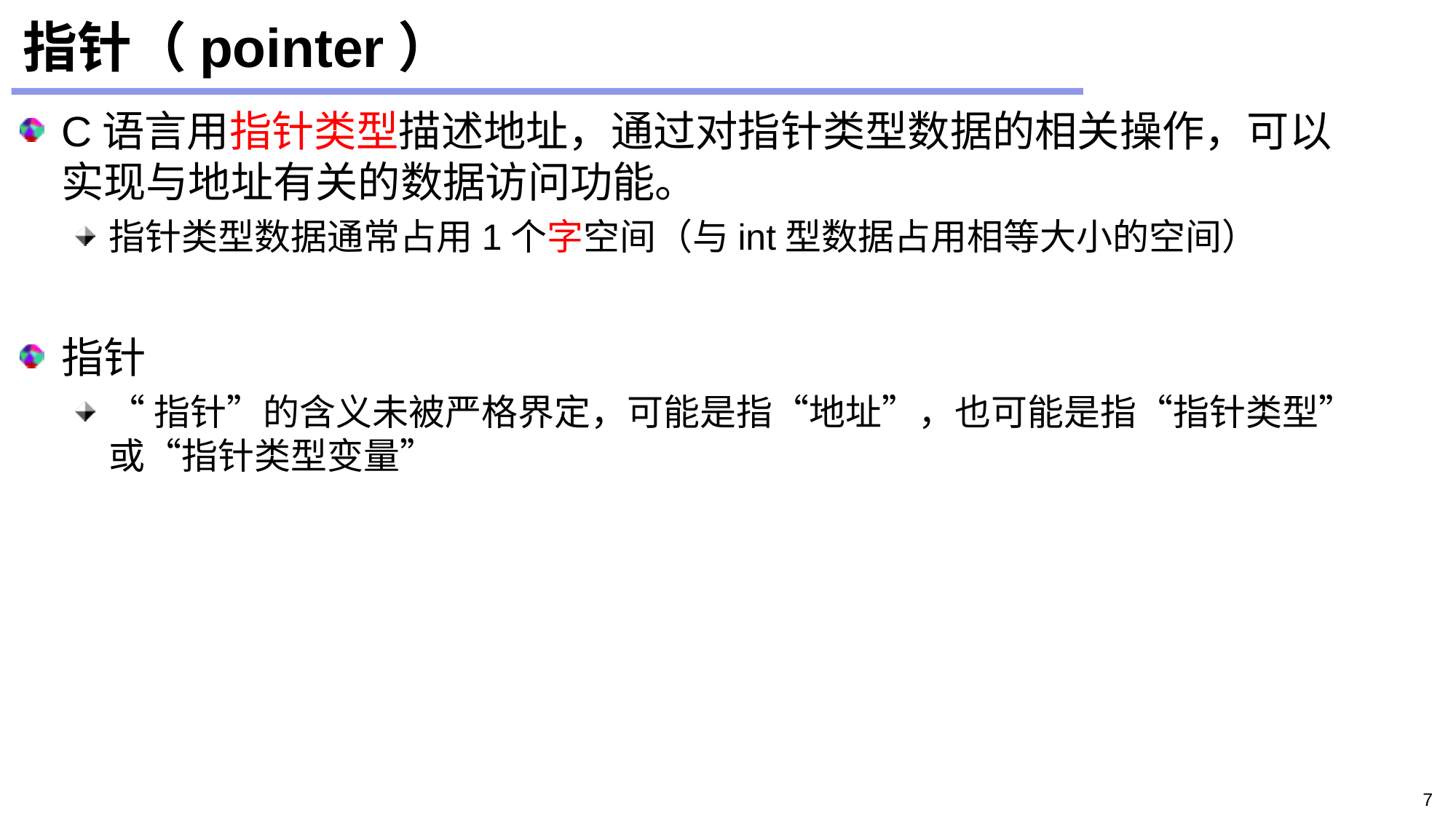

# 指针（pointer）
C语言用指针类型描述地址，通过对指针类型数据的相关操作，可以实现与地址有关的数据访问功能。
指针类型数据通常占用1个字空间（与int型数据占用相等大小的空间）

指针
“指针”的含义未被严格界定，可能是指“地址”，也可能是指“指针类型”或“指针类型变量”

7